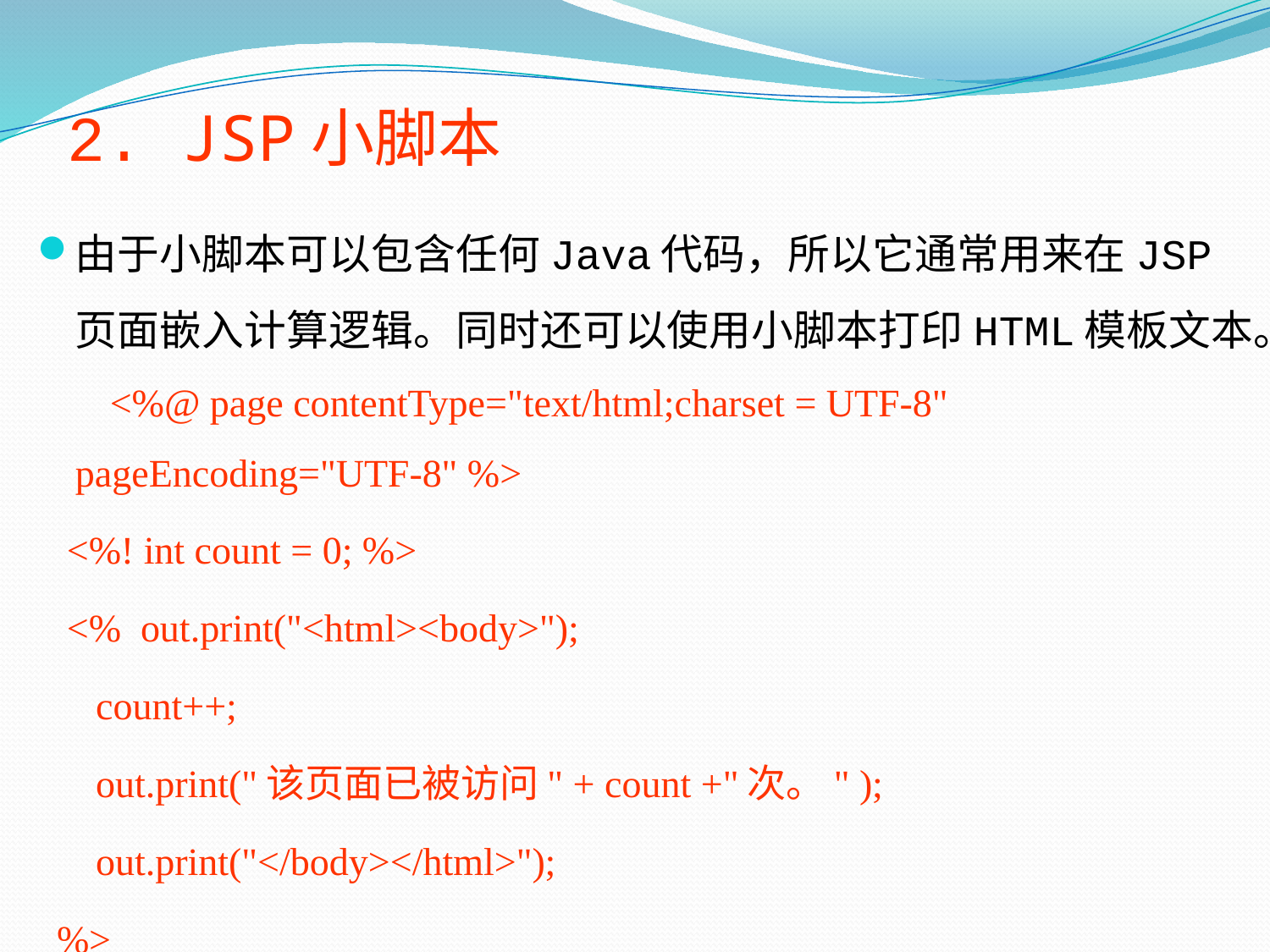

2. JSP小脚本
由于小脚本可以包含任何Java代码，所以它通常用来在JSP页面嵌入计算逻辑。同时还可以使用小脚本打印HTML模板文本。   <%@ page contentType="text/html;charset = UTF-8" pageEncoding="UTF-8" %>
   <%! int count = 0; %>
   <%  out.print("<html><body>");
      count++;
      out.print("该页面已被访问" + count +"次。" );
      out.print("</body></html>");
  %>